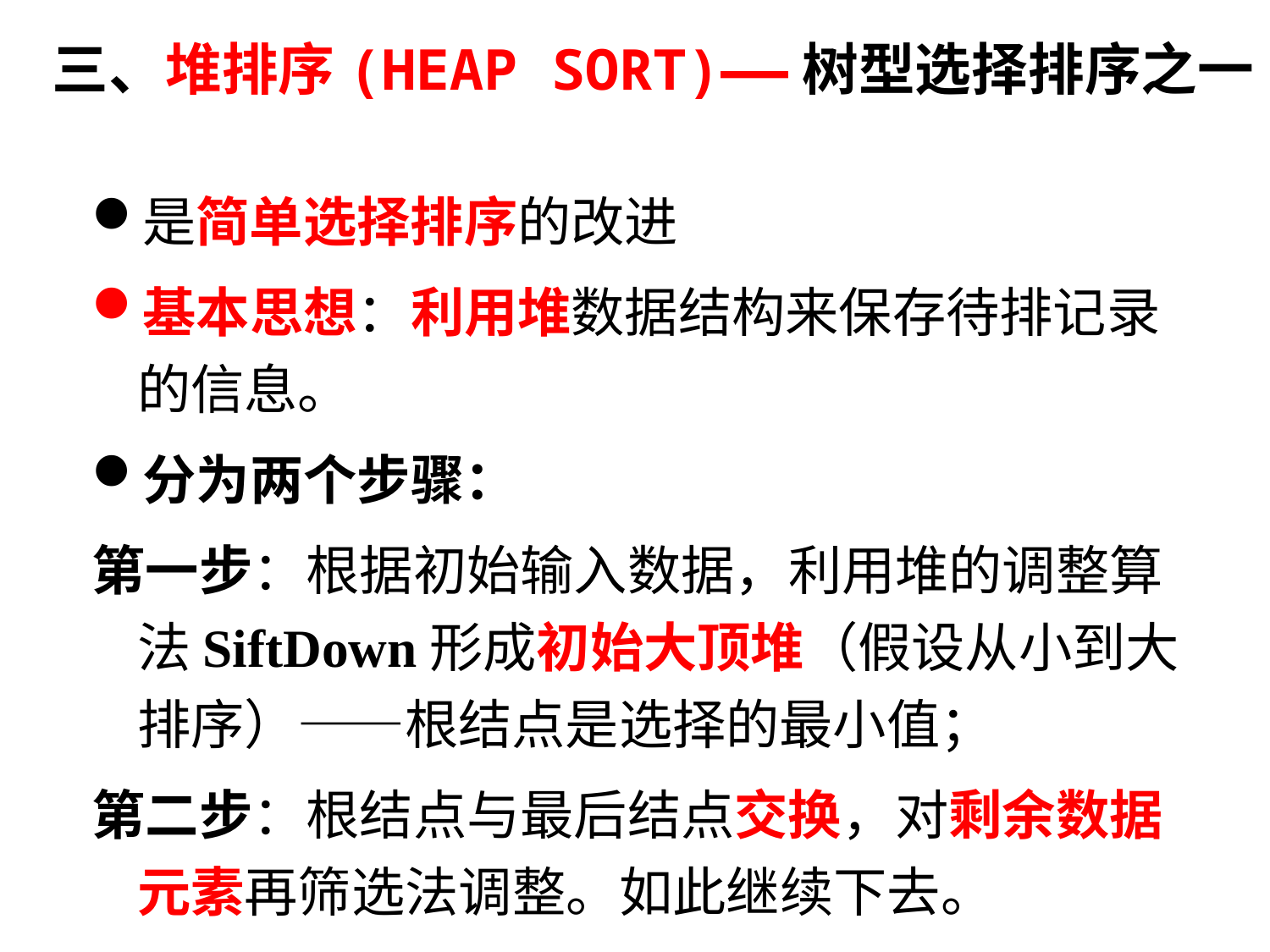

# 三、堆排序(Heap Sort)——树型选择排序之一
是简单选择排序的改进
基本思想：利用堆数据结构来保存待排记录的信息。
分为两个步骤：
第一步：根据初始输入数据，利用堆的调整算法SiftDown形成初始大顶堆（假设从小到大排序）——根结点是选择的最小值；
第二步：根结点与最后结点交换，对剩余数据元素再筛选法调整。如此继续下去。